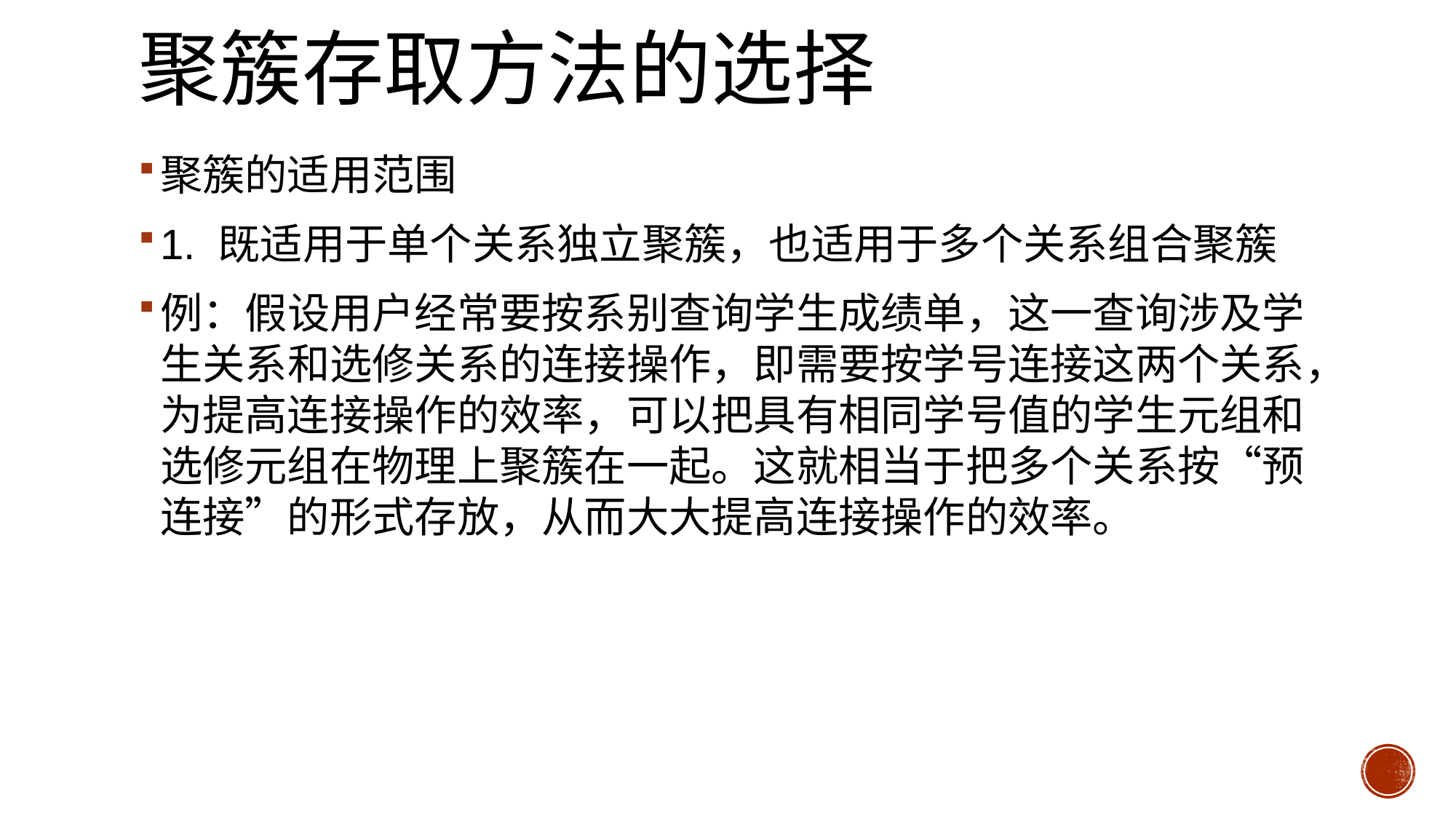

# 聚簇存取方法的选择
聚簇的适用范围
1. 既适用于单个关系独立聚簇，也适用于多个关系组合聚簇
例：假设用户经常要按系别查询学生成绩单，这一查询涉及学生关系和选修关系的连接操作，即需要按学号连接这两个关系，为提高连接操作的效率，可以把具有相同学号值的学生元组和选修元组在物理上聚簇在一起。这就相当于把多个关系按“预连接”的形式存放，从而大大提高连接操作的效率。

43